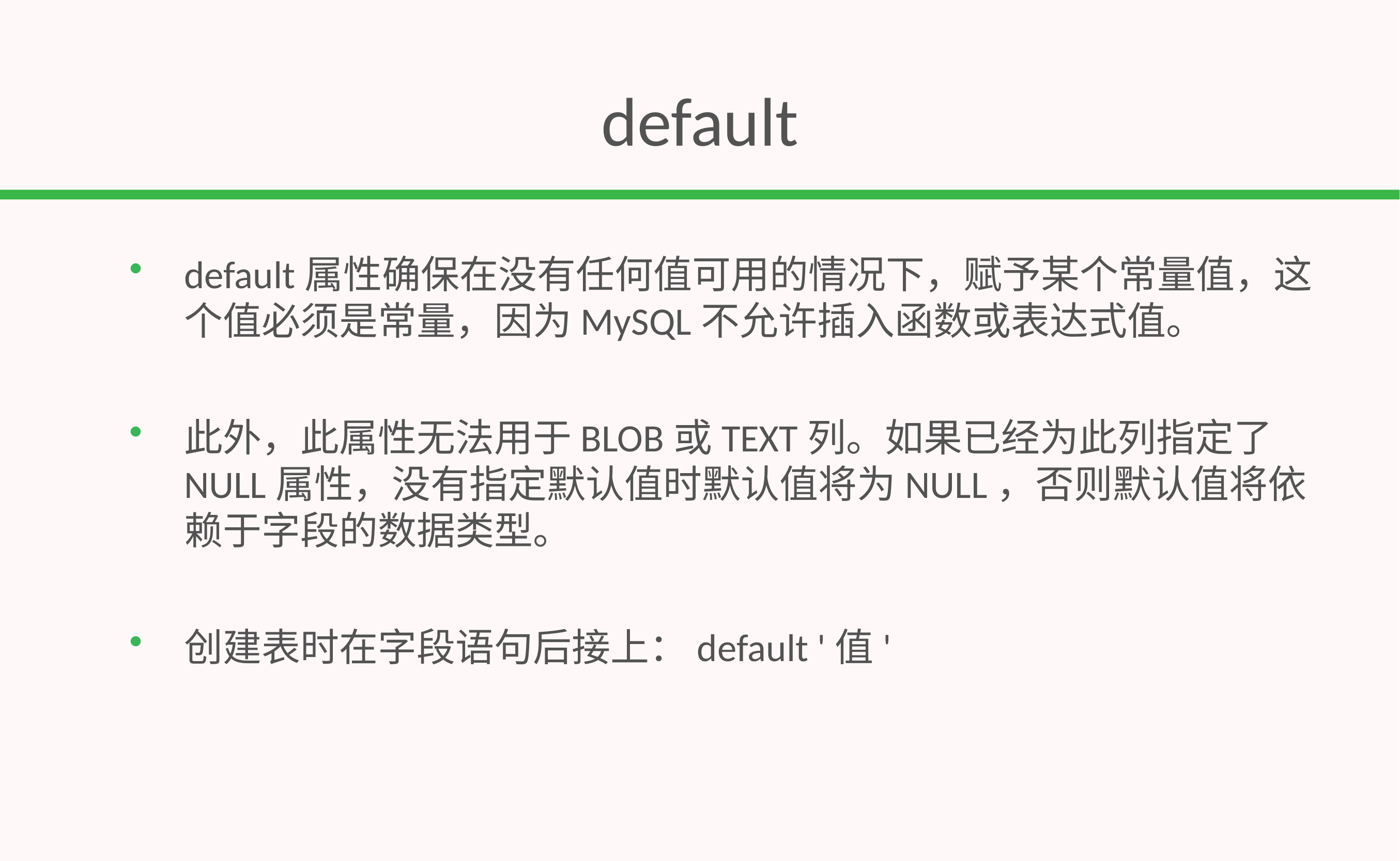

# default
default属性确保在没有任何值可用的情况下，赋予某个常量值，这个值必须是常量，因为MySQL不允许插入函数或表达式值。

此外，此属性无法用于BLOB或TEXT列。如果已经为此列指定了NULL属性，没有指定默认值时默认值将为NULL，否则默认值将依赖于字段的数据类型。

创建表时在字段语句后接上：default '值'